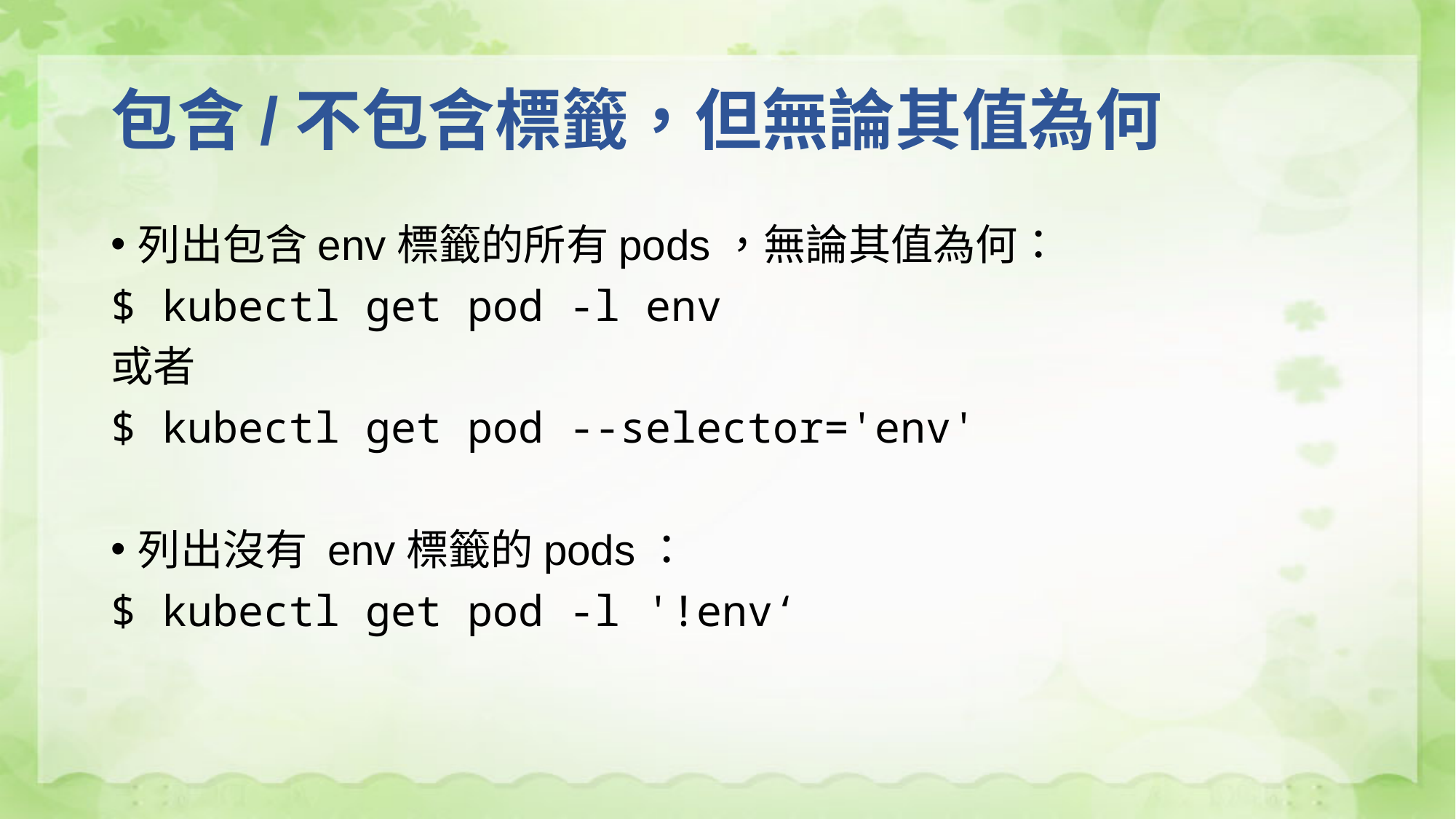

# 包含/不包含標籤，但無論其值為何
列出包含env標籤的所有pods，無論其值為何：
$ kubectl get pod -l env
或者
$ kubectl get pod --selector='env'

列出沒有 env標籤的pods：
$ kubectl get pod -l '!env‘